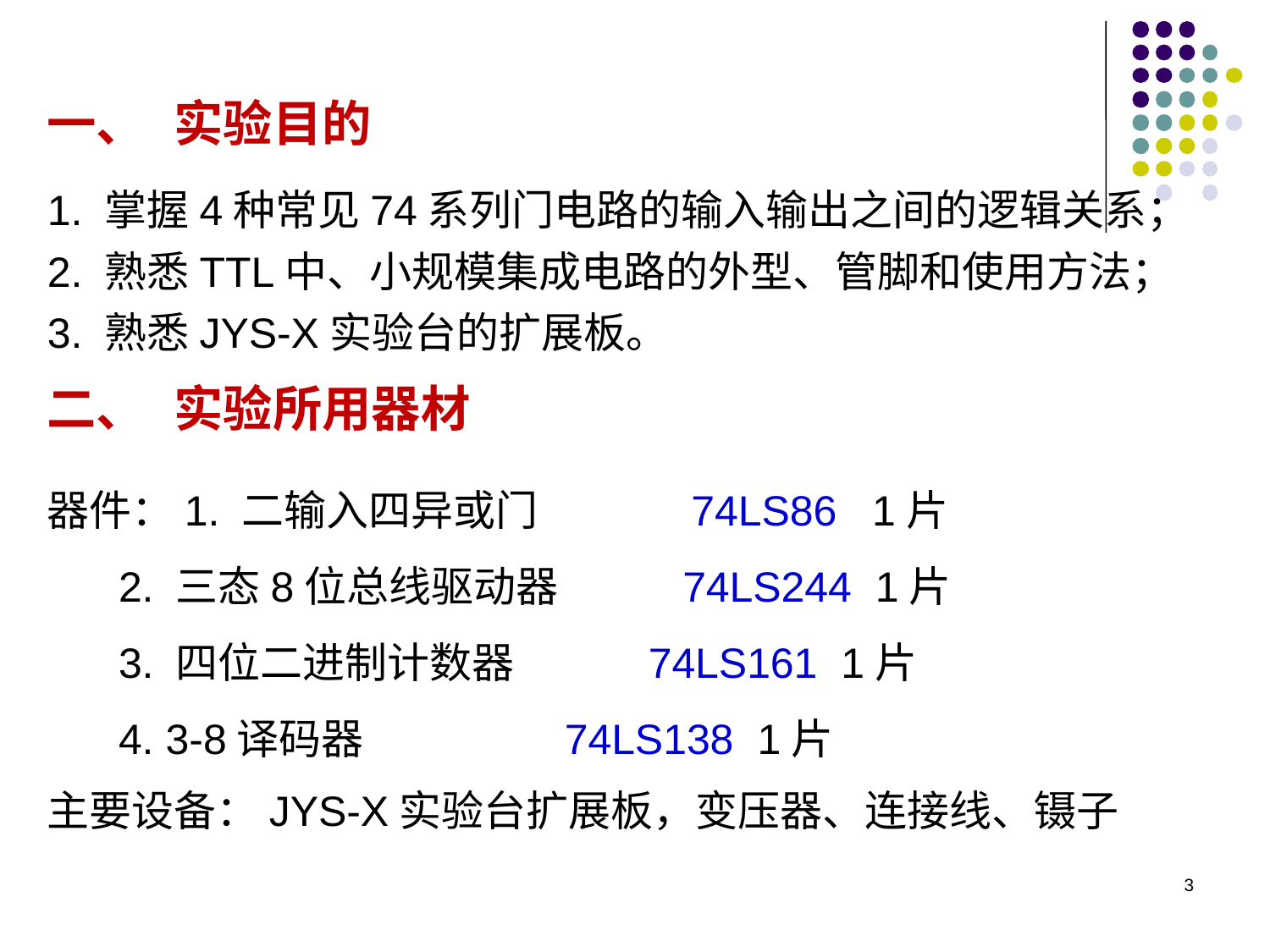

一、	实验目的
1. 掌握4种常见74系列门电路的输入输出之间的逻辑关系；
2. 熟悉TTL中、小规模集成电路的外型、管脚和使用方法；
3. 熟悉JYS-X实验台的扩展板。
二、	实验所用器材
器件：1. 二输入四异或门               74LS86   1片
      2. 三态8位总线驱动器            74LS244  1片
      3. 四位二进制计数器             74LS161  1片
      4. 3-8译码器                    74LS138  1片
主要设备：JYS-X实验台扩展板，变压器、连接线、镊子
3